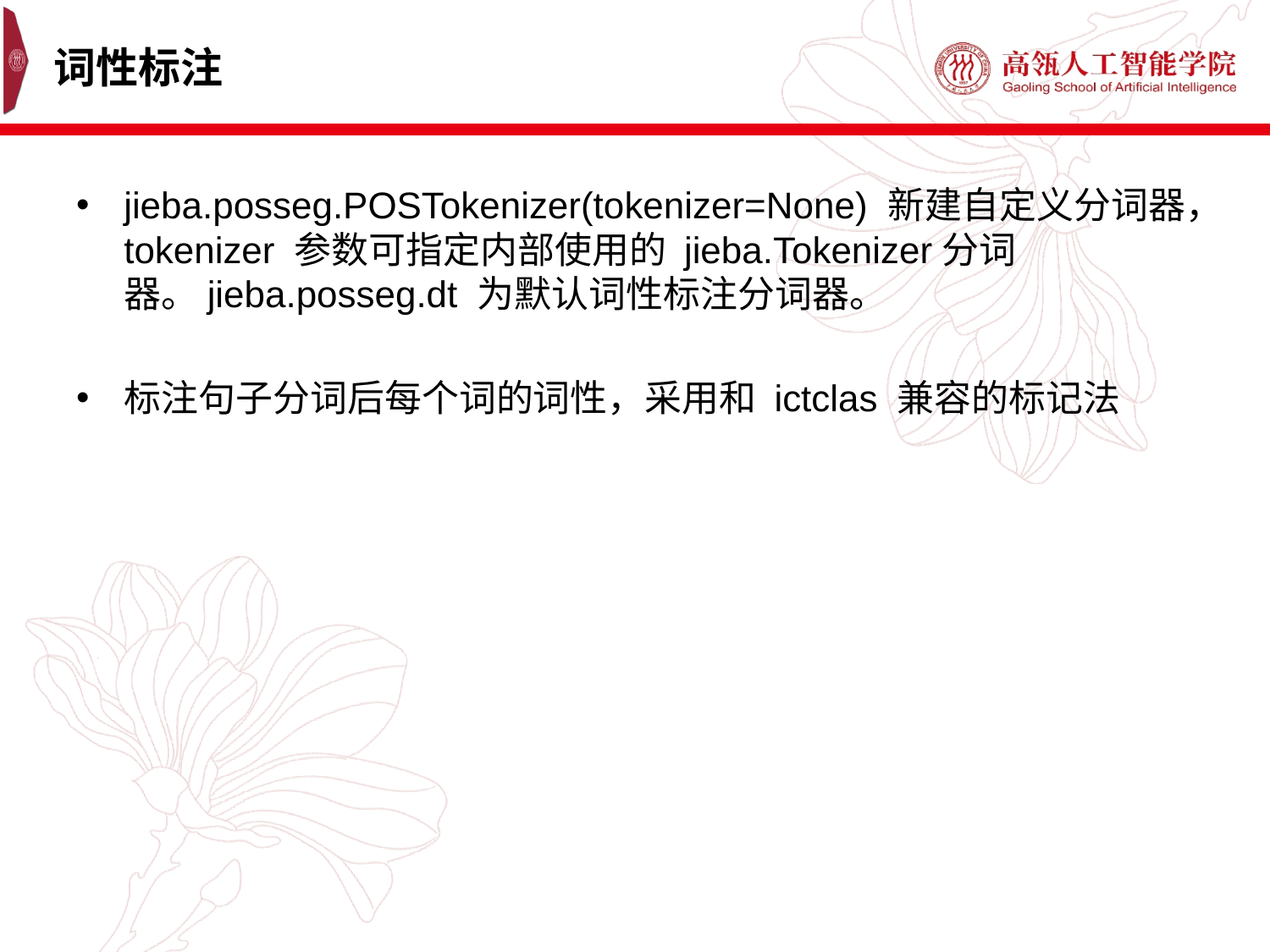

# 词性标注
jieba.posseg.POSTokenizer(tokenizer=None) 新建自定义分词器，tokenizer 参数可指定内部使用的 jieba.Tokenizer分词器。jieba.posseg.dt 为默认词性标注分词器。

标注句子分词后每个词的词性，采用和 ictclas 兼容的标记法